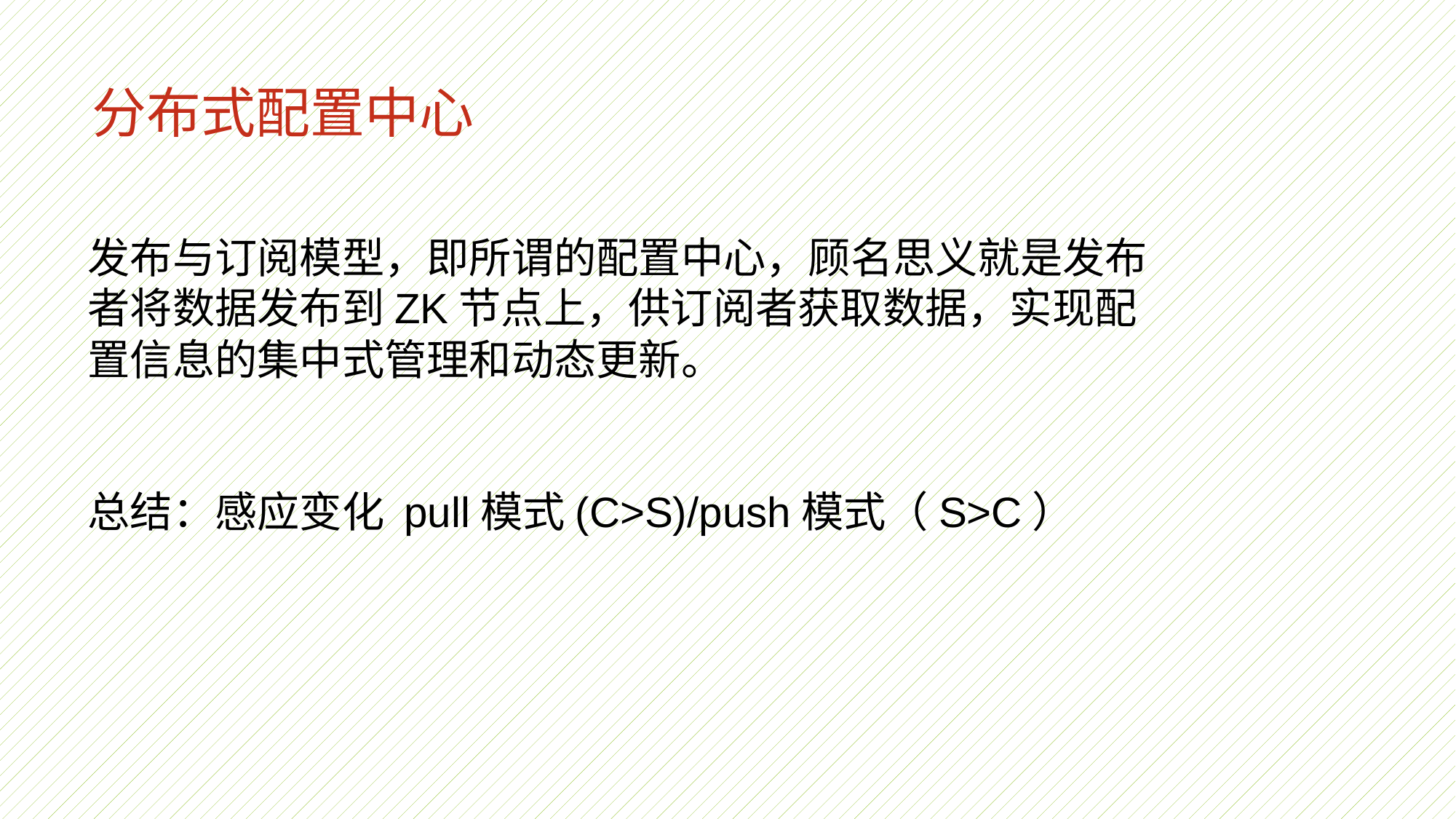

# 分布式配置中心
发布与订阅模型，即所谓的配置中心，顾名思义就是发布者将数据发布到ZK节点上，供订阅者获取数据，实现配置信息的集中式管理和动态更新。

总结：感应变化 pull模式(C>S)/push模式（S>C）